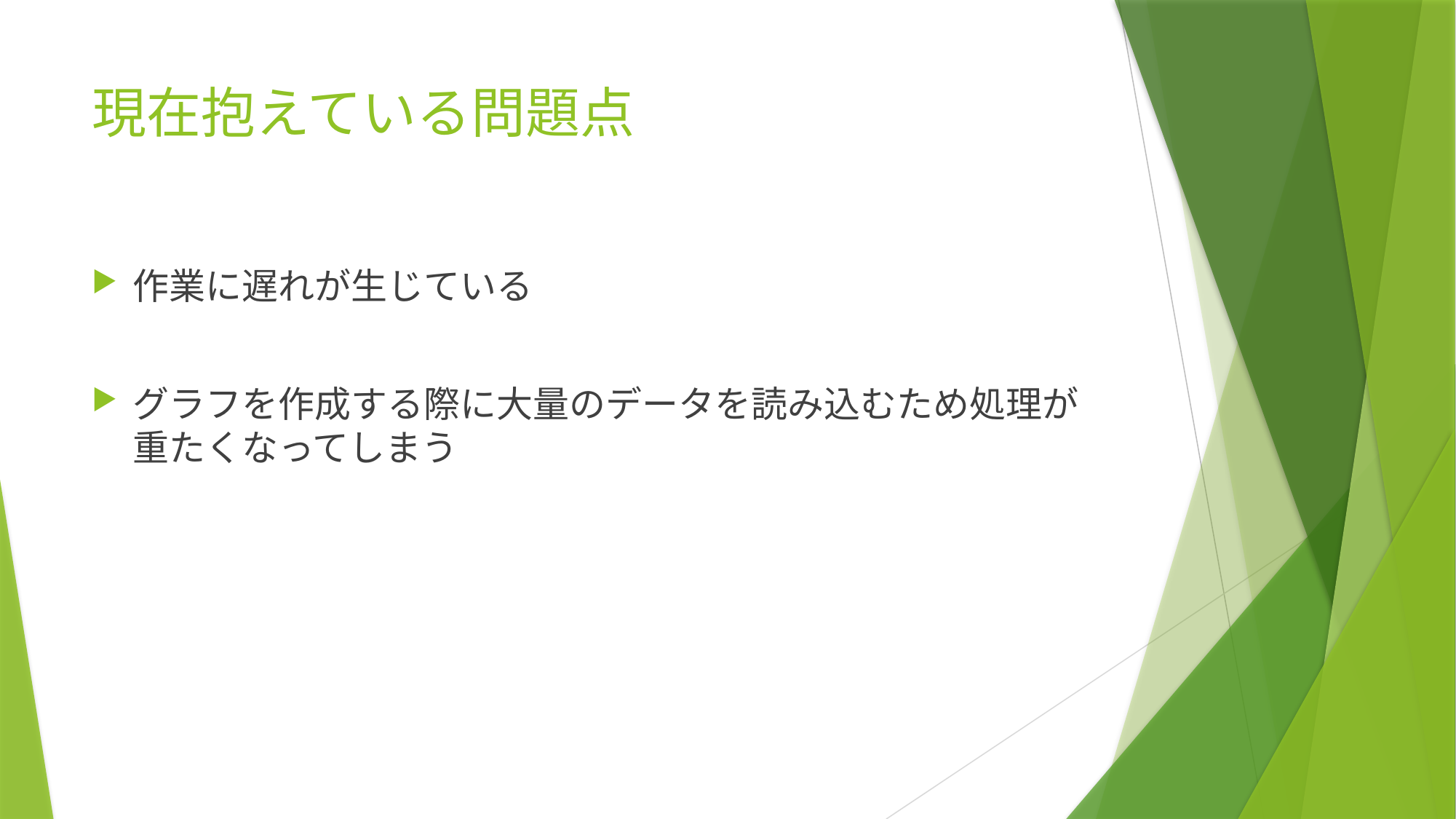

# 現在抱えている問題点
作業に遅れが生じている

グラフを作成する際に大量のデータを読み込むため処理が重たくなってしまう